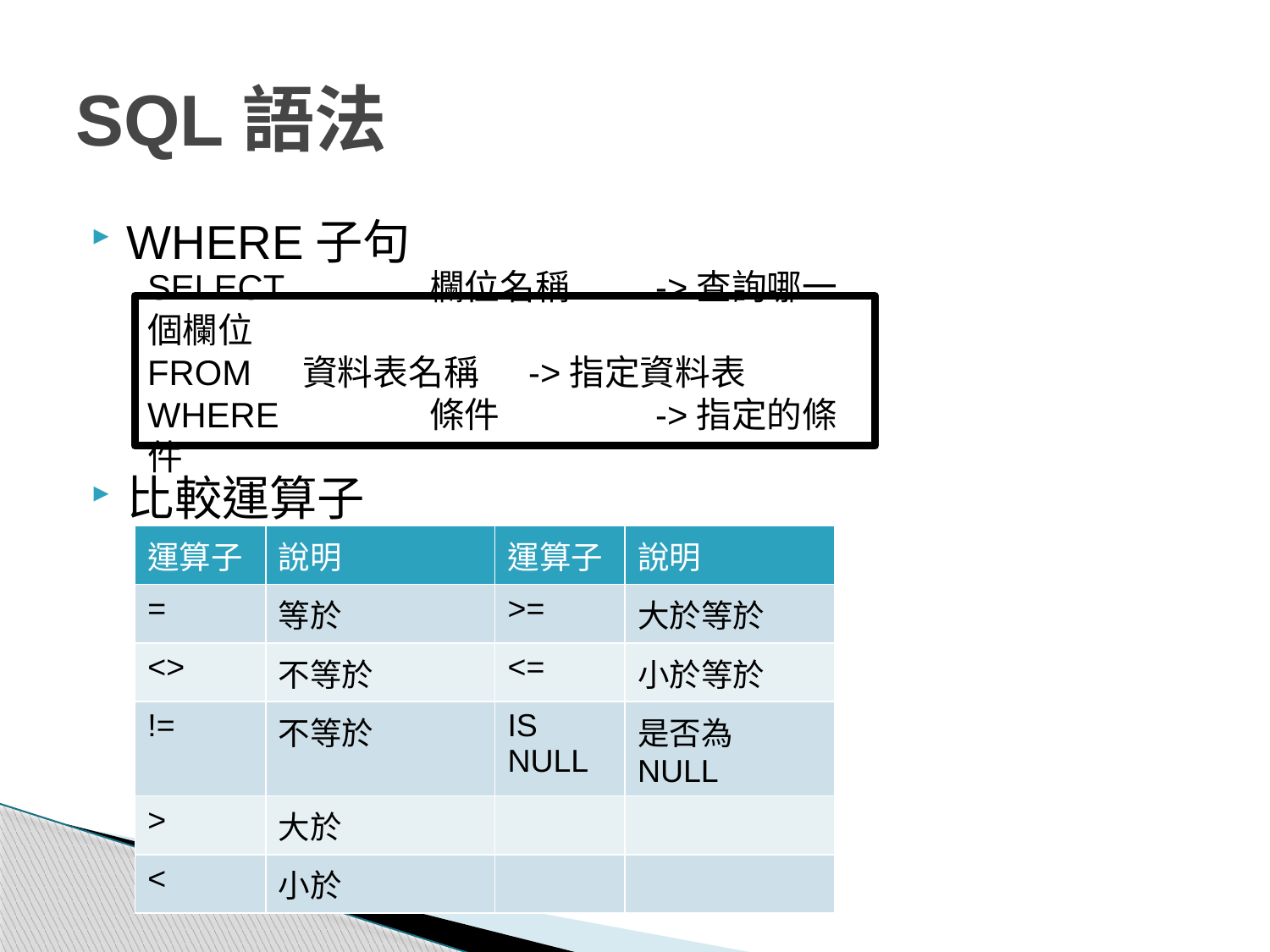

# SQL語法
WHERE子句

比較運算子

SELECT	  欄位名稱	->查詢哪一個欄位
FROM	  資料表名稱	->指定資料表
WHERE	  條件		->指定的條件
| 運算子 | 說明 | 運算子 | 說明 |
| --- | --- | --- | --- |
| = | 等於 | >= | 大於等於 |
| <> | 不等於 | <= | 小於等於 |
| != | 不等於 | IS NULL | 是否為NULL |
| > | 大於 |  |  |
| < | 小於 |  |  |